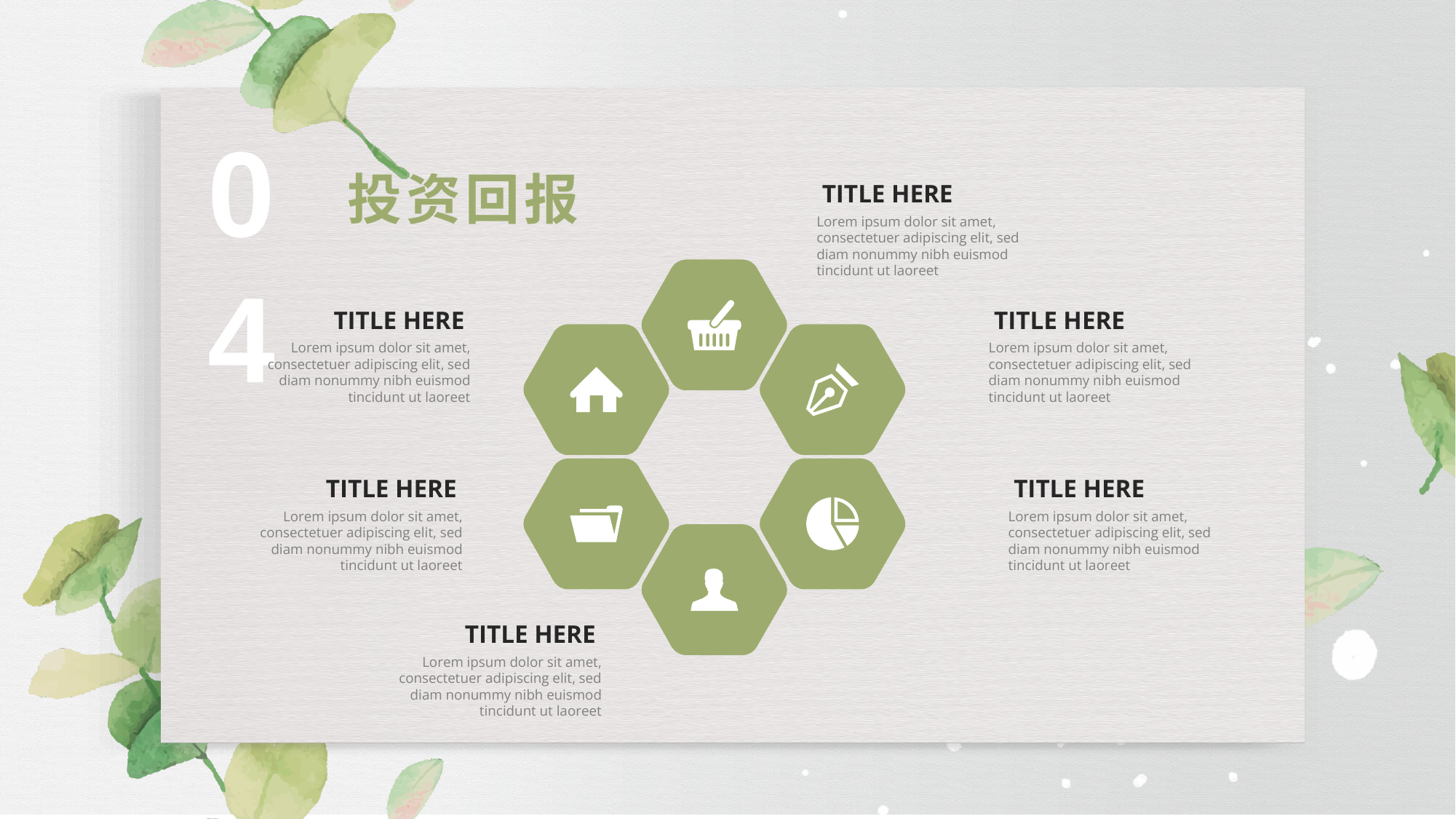

04
投资回报
TITLE HERE
Lorem ipsum dolor sit amet, consectetuer adipiscing elit, sed diam nonummy nibh euismod tincidunt ut laoreet

TITLE HERE
Lorem ipsum dolor sit amet, consectetuer adipiscing elit, sed diam nonummy nibh euismod tincidunt ut laoreet
TITLE HERE
Lorem ipsum dolor sit amet, consectetuer adipiscing elit, sed diam nonummy nibh euismod tincidunt ut laoreet

TITLE HERE
Lorem ipsum dolor sit amet, consectetuer adipiscing elit, sed diam nonummy nibh euismod tincidunt ut laoreet
TITLE HERE
Lorem ipsum dolor sit amet, consectetuer adipiscing elit, sed diam nonummy nibh euismod tincidunt ut laoreet

TITLE HERE
Lorem ipsum dolor sit amet, consectetuer adipiscing elit, sed diam nonummy nibh euismod tincidunt ut laoreet